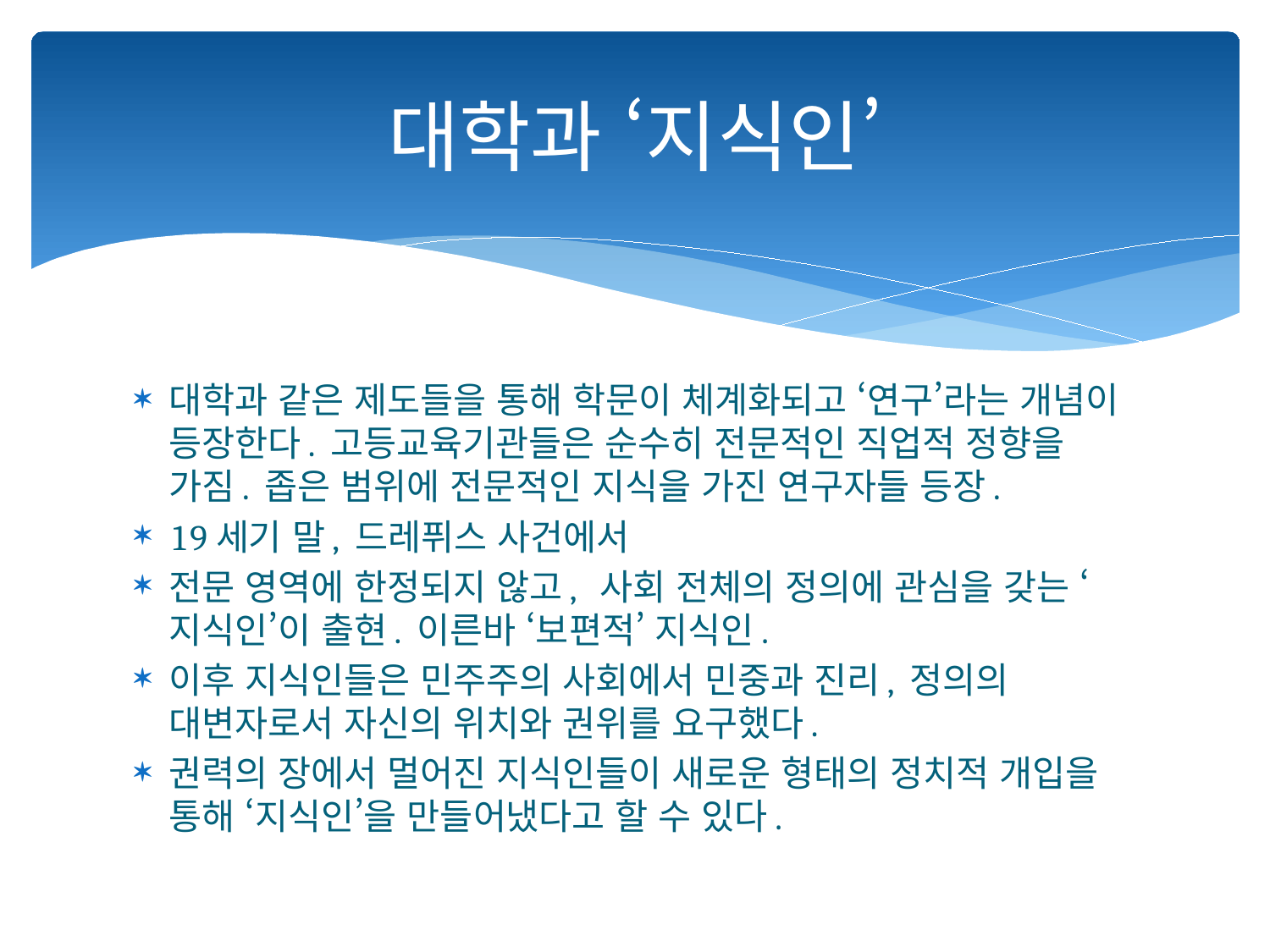

# 대학과 ‘지식인’
대학과 같은 제도들을 통해 학문이 체계화되고 ‘연구’라는 개념이 등장한다. 고등교육기관들은 순수히 전문적인 직업적 정향을 가짐. 좁은 범위에 전문적인 지식을 가진 연구자들 등장.
19세기 말, 드레퓌스 사건에서
전문 영역에 한정되지 않고,  사회 전체의 정의에 관심을 갖는 ‘지식인’이 출현. 이른바 ‘보편적’ 지식인.
이후 지식인들은 민주주의 사회에서 민중과 진리, 정의의 대변자로서 자신의 위치와 권위를 요구했다.
권력의 장에서 멀어진 지식인들이 새로운 형태의 정치적 개입을 통해 ‘지식인’을 만들어냈다고 할 수 있다.